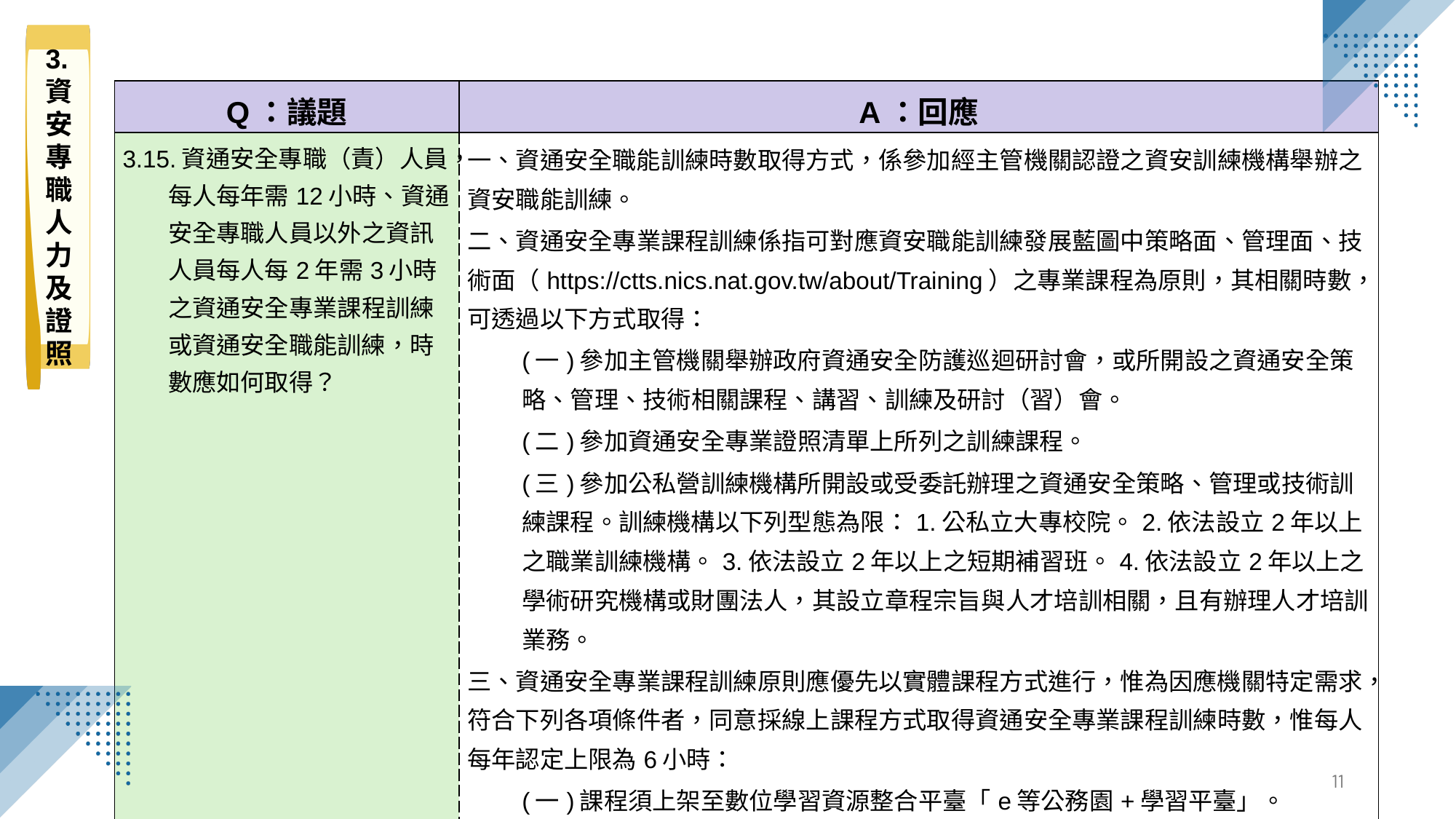

3.資安專職人力及證照

| Q：議題 | A：回應 |
| --- | --- |
| 3.15.資通安全專職（責）人員，每人每年需12小時、資通安全專職人員以外之資訊人員每人每2年需3小時之資通安全專業課程訓練或資通安全職能訓練，時數應如何取得？ | 一、資通安全職能訓練時數取得方式，係參加經主管機關認證之資安訓練機構舉辦之資安職能訓練。 二、資通安全專業課程訓練係指可對應資安職能訓練發展藍圖中策略面、管理面、技術面（https://ctts.nics.nat.gov.tw/about/Training）之專業課程為原則，其相關時數，可透過以下方式取得： (一)參加主管機關舉辦政府資通安全防護巡迴研討會，或所開設之資通安全策略、管理、技術相關課程、講習、訓練及研討（習）會。 (二)參加資通安全專業證照清單上所列之訓練課程。 (三)參加公私營訓練機構所開設或受委託辦理之資通安全策略、管理或技術訓練課程。訓練機構以下列型態為限：1.公私立大專校院。2.依法設立2年以上之職業訓練機構。3.依法設立2年以上之短期補習班。4.依法設立2年以上之學術研究機構或財團法人，其設立章程宗旨與人才培訓相關，且有辦理人才培訓業務。 三、資通安全專業課程訓練原則應優先以實體課程方式進行，惟為因應機關特定需求，符合下列各項條件者，同意採線上課程方式取得資通安全專業課程訓練時數，惟每人每年認定上限為6小時： (一)課程須上架至數位學習資源整合平臺「e等公務園+學習平臺」。 (二)課程內容須定期更新，課後須辦理評量，且評量內容應涵蓋授課範圍、具辨識度且定期調整。 (三)線上課程應提供「問題提問或諮詢」機制，其方式不拘。 |

11